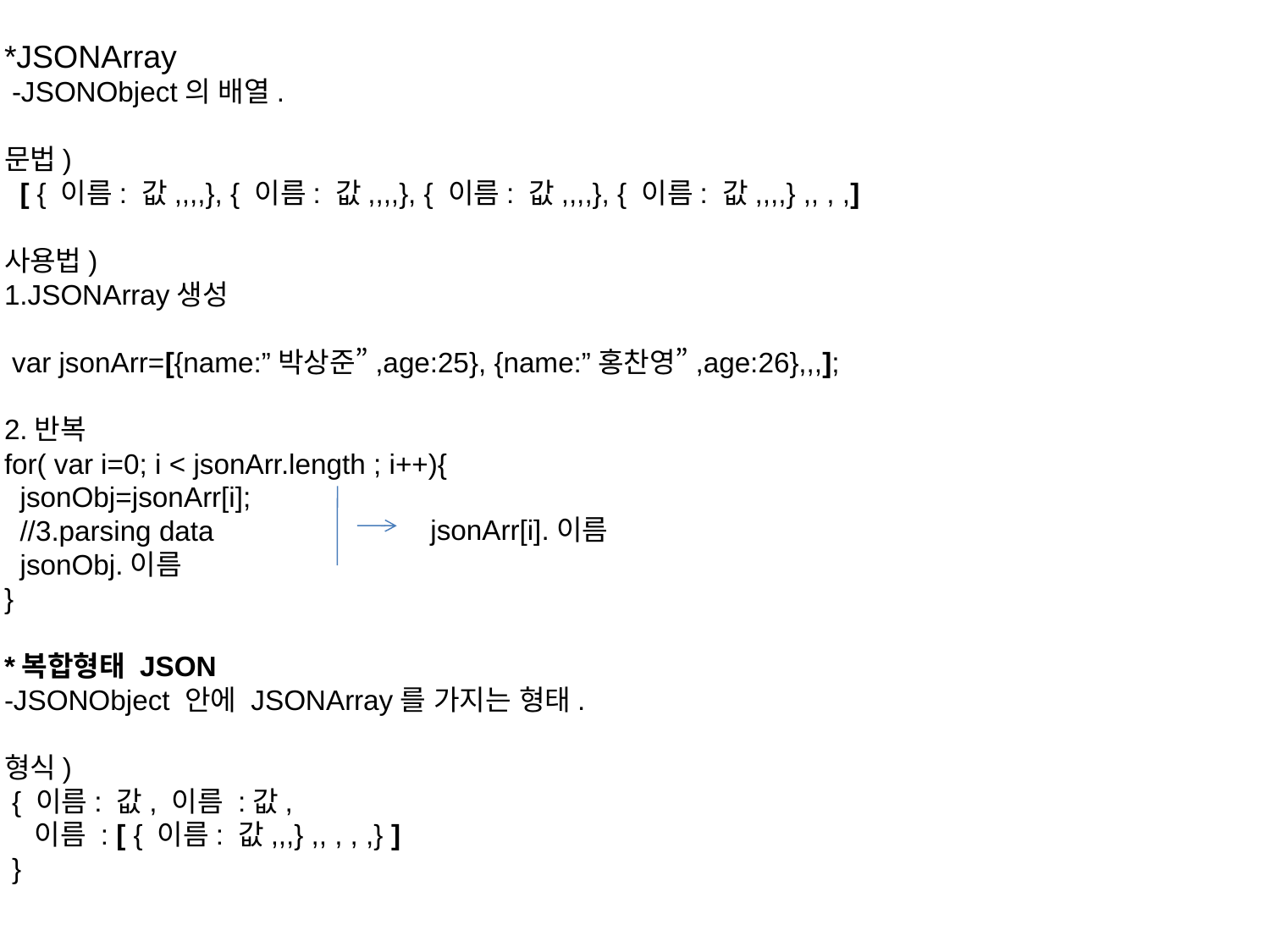

*JSONArray
 -JSONObject의 배열.

문법)
  [ { 이름: 값,,,,}, { 이름: 값,,,,}, { 이름: 값,,,,}, { 이름: 값,,,,} ,, , ,]

사용법)
1.JSONArray생성

 var jsonArr=[{name:”박상준”,age:25}, {name:”홍찬영”,age:26},,,];

2.반복
for( var i=0; i < jsonArr.length ; i++){
  jsonObj=jsonArr[i];
  //3.parsing data
  jsonObj.이름
}

*복합형태 JSON
-JSONObject 안에 JSONArray를 가지는 형태.

형식)
 { 이름: 값, 이름 :값,
   이름 : [ { 이름: 값,,,} ,, , , ,} ]
 }

jsonArr[i].이름